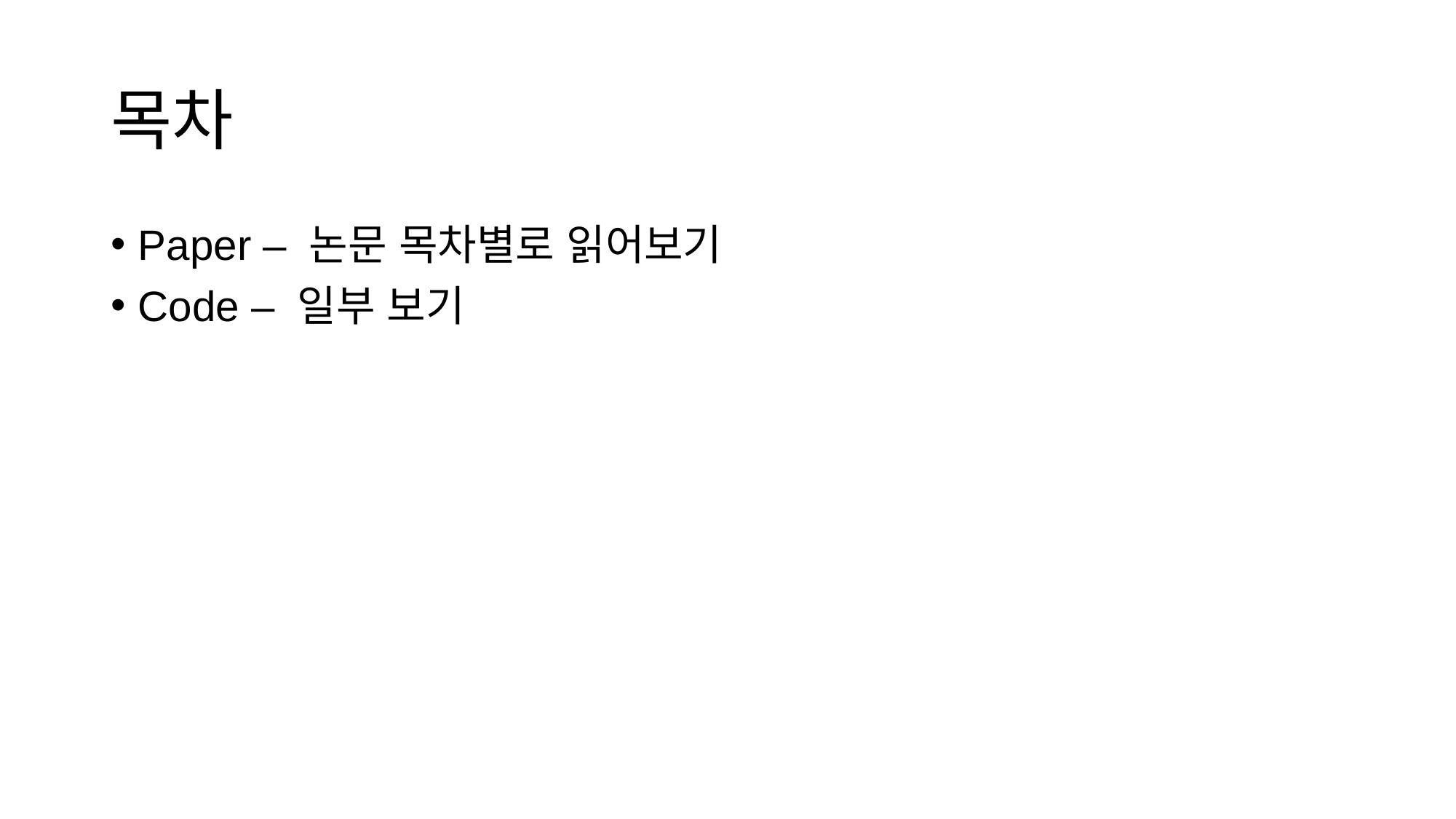

# 목차
Paper – 논문 목차별로 읽어보기
Code – 일부 보기